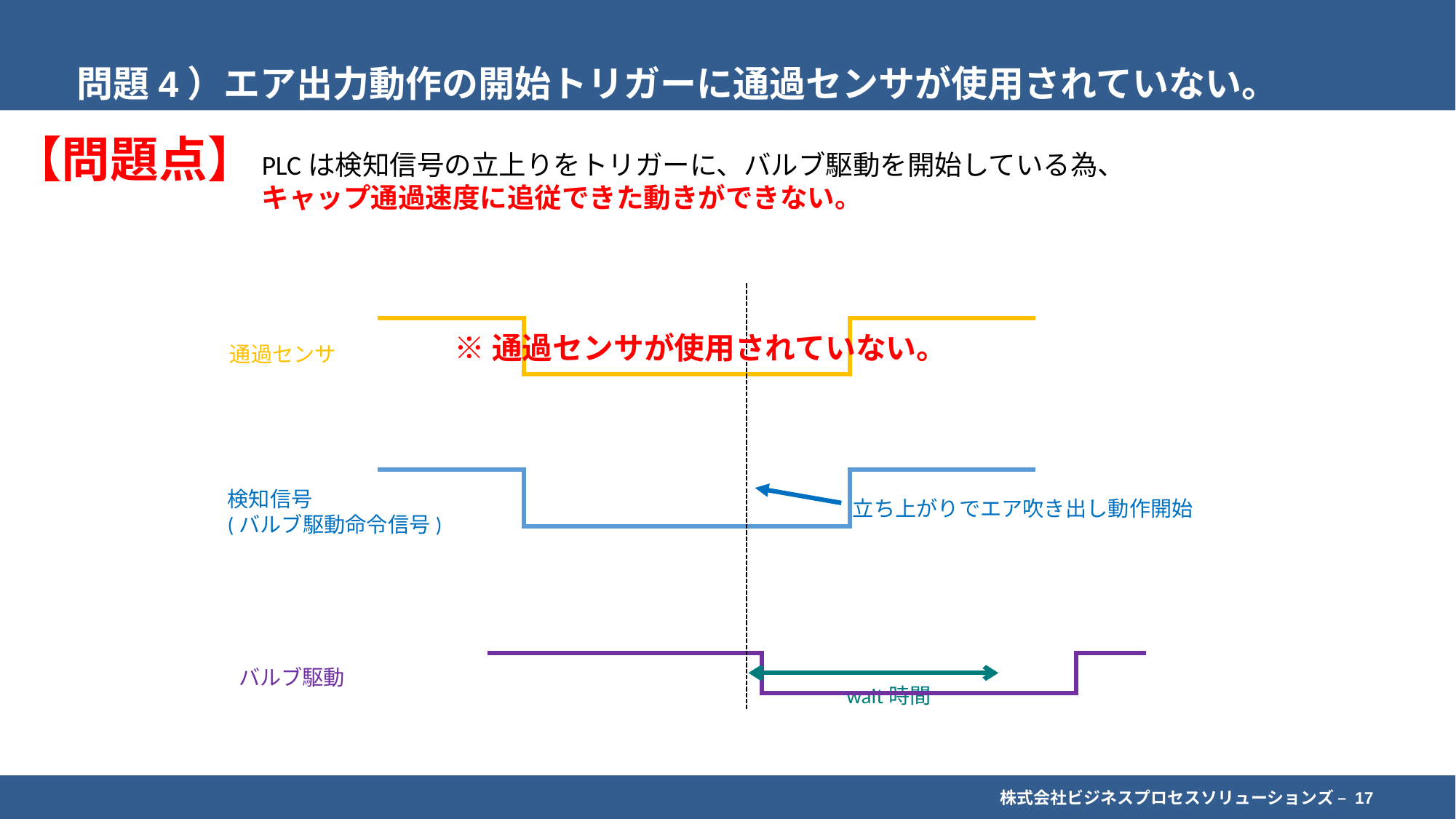

# 問題4）エア出力動作の開始トリガーに通過センサが使用されていない。
【問題点】
PLCは検知信号の立上りをトリガーに、バルブ駆動を開始している為、
キャップ通過速度に追従できた動きができない。
※通過センサが使用されていない。
通過センサ
検知信号
(バルブ駆動命令信号)
立ち上がりでエア吹き出し動作開始
バルブ駆動
wait時間
株式会社ビジネスプロセスソリューションズ – 17